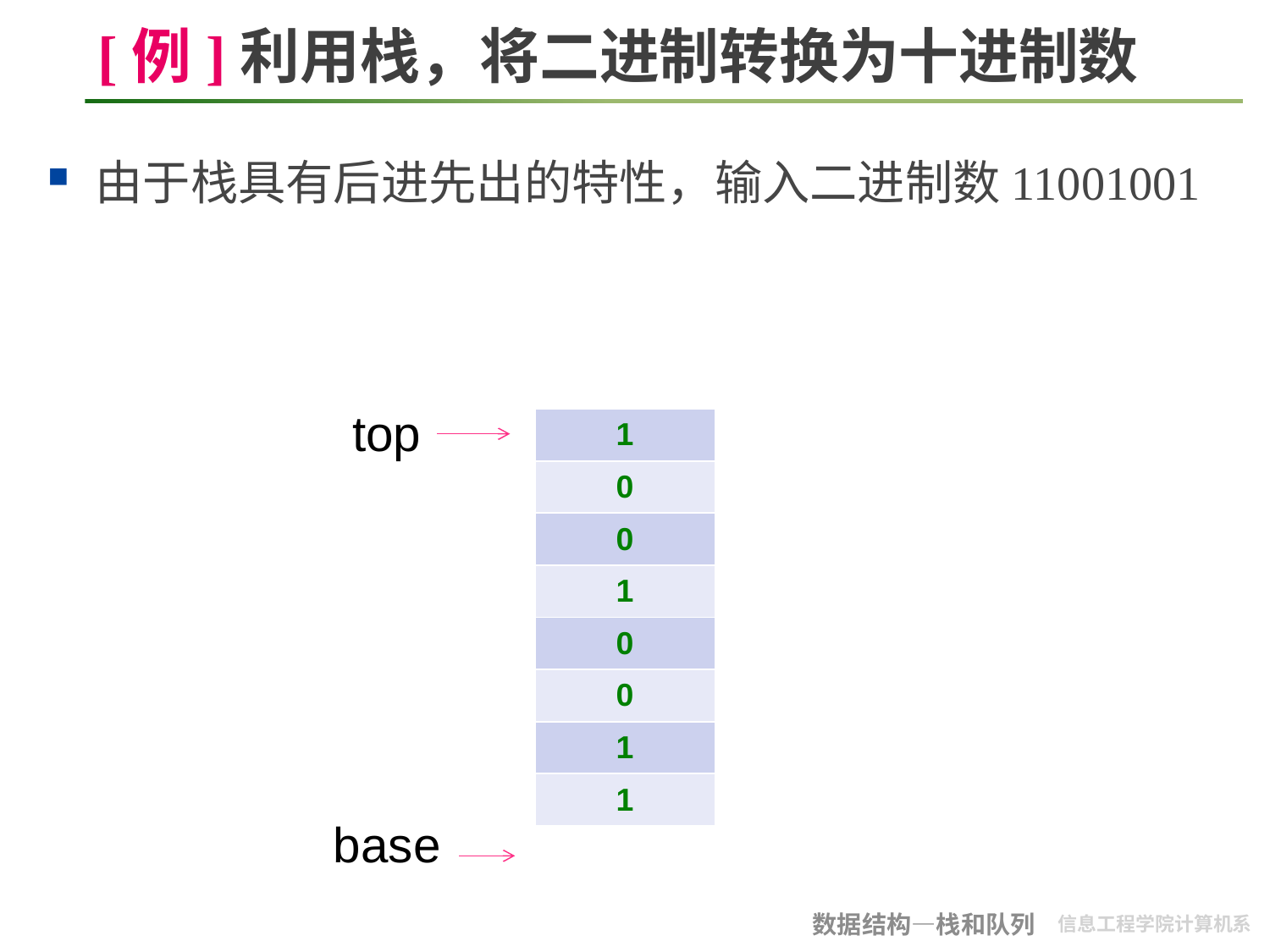

# [例]利用栈，将二进制转换为十进制数
由于栈具有后进先出的特性，输入二进制数11001001
top
| 1 |
| --- |
| 0 |
| 0 |
| 1 |
| 0 |
| 0 |
| 1 |
| 1 |
base